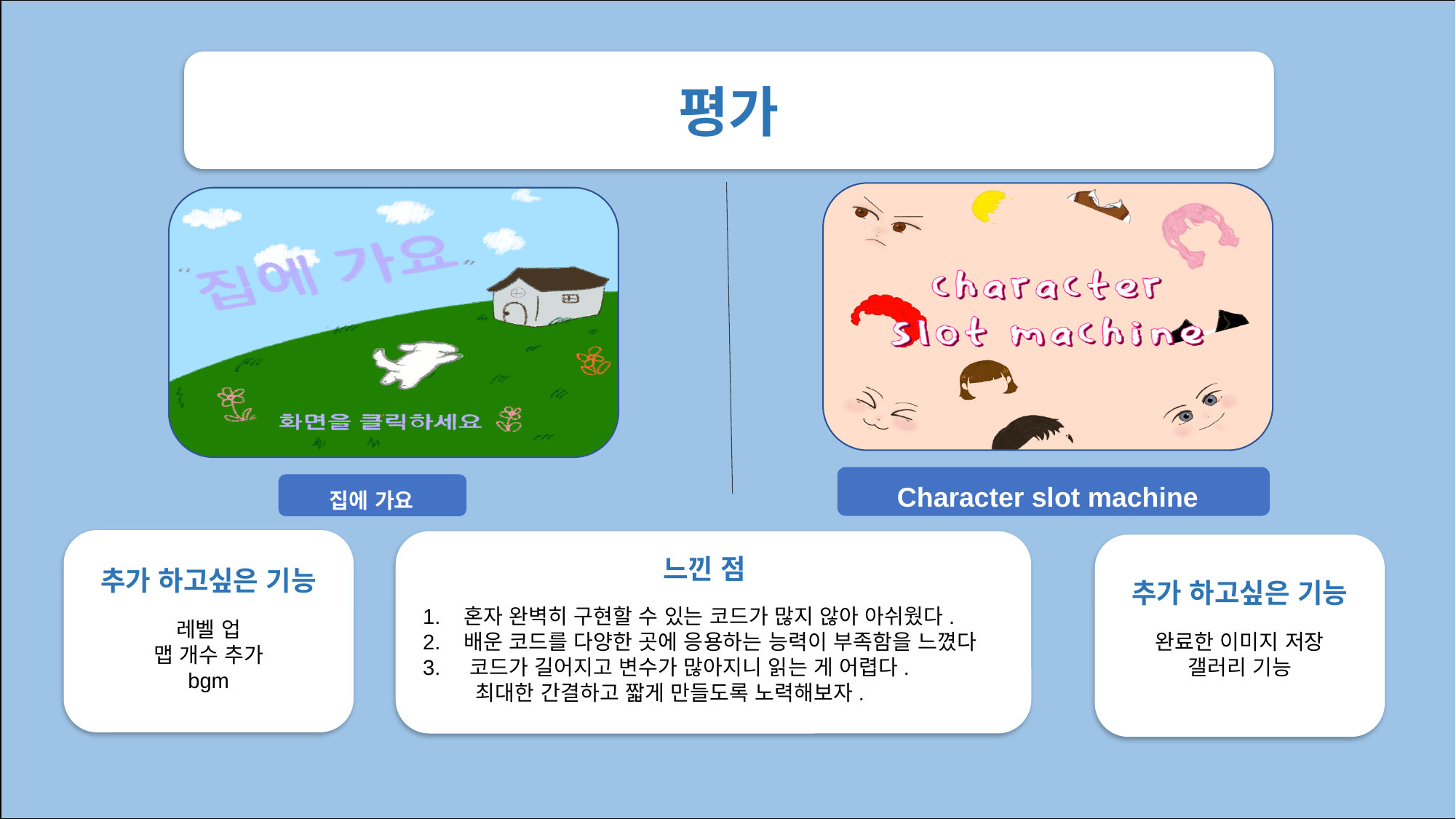

평가
주제

Character slot machine

집에 가요

느낀 점

혼자 완벽히 구현할 수 있는 코드가 많지 않아 아쉬웠다.
배운 코드를 다양한 곳에 응용하는 능력이 부족함을 느꼈다
3.    코드가 길어지고 변수가 많아지니 읽는 게 어렵다.
        최대한 간결하고 짧게 만들도록 노력해보자.

추가 하고싶은 기능

레벨 업
맵 개수 추가
bgm
추가 하고싶은 기능

완료한 이미지 저장
갤러리 기능